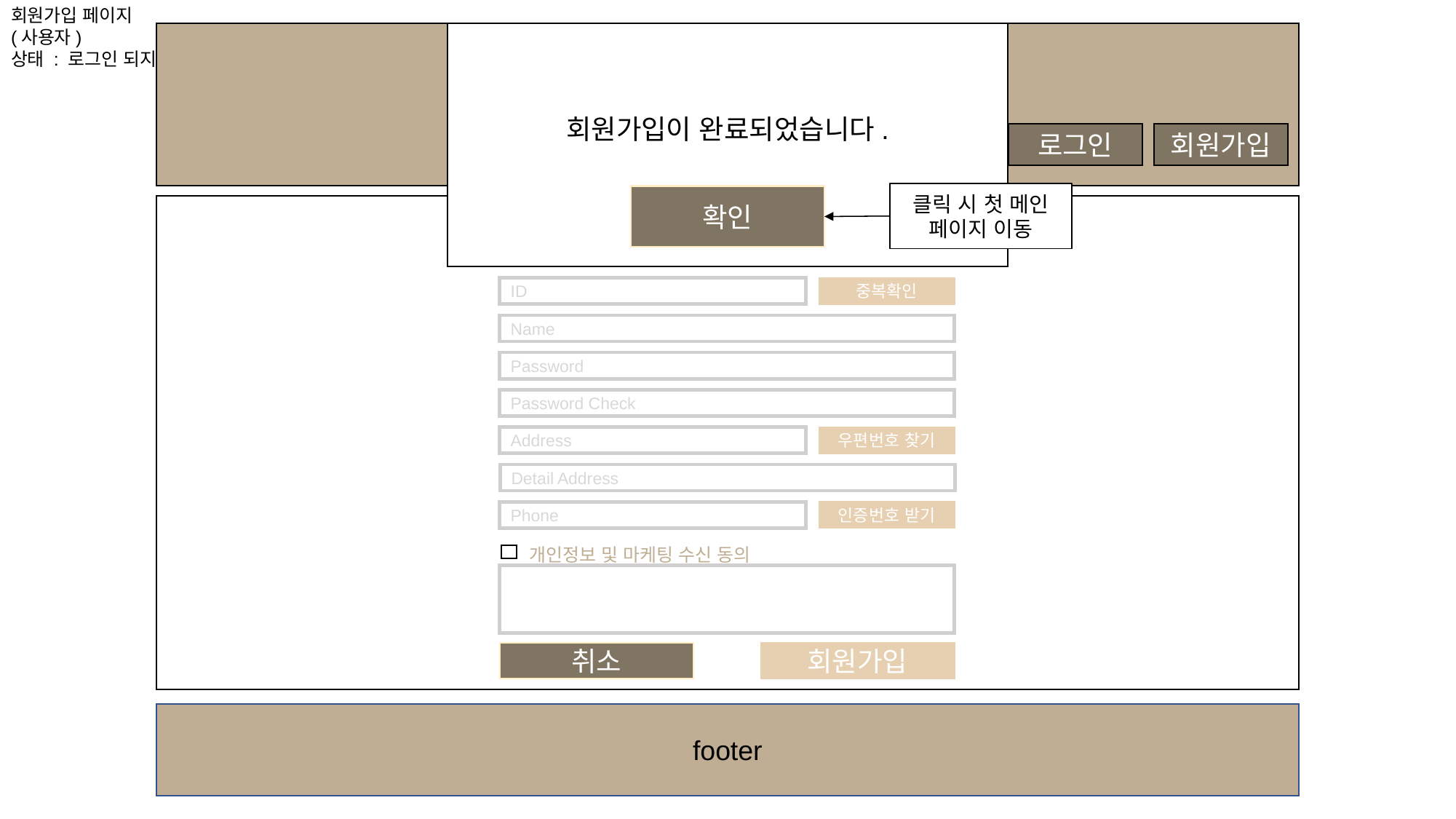

회원가입 페이지
(사용자)
상태 : 로그인 되지 않음
header
로그인
회원가입
회원가입이 완료되었습니다.

클릭 시 첫 메인 페이지 이동
확인

SIGN UP
ID
중복확인
Name
Password
Password Check
우편번호 찾기
Address
Detail Address
인증번호 받기
Phone
개인정보 및 마케팅 수신 동의

회원가입
취소
footer